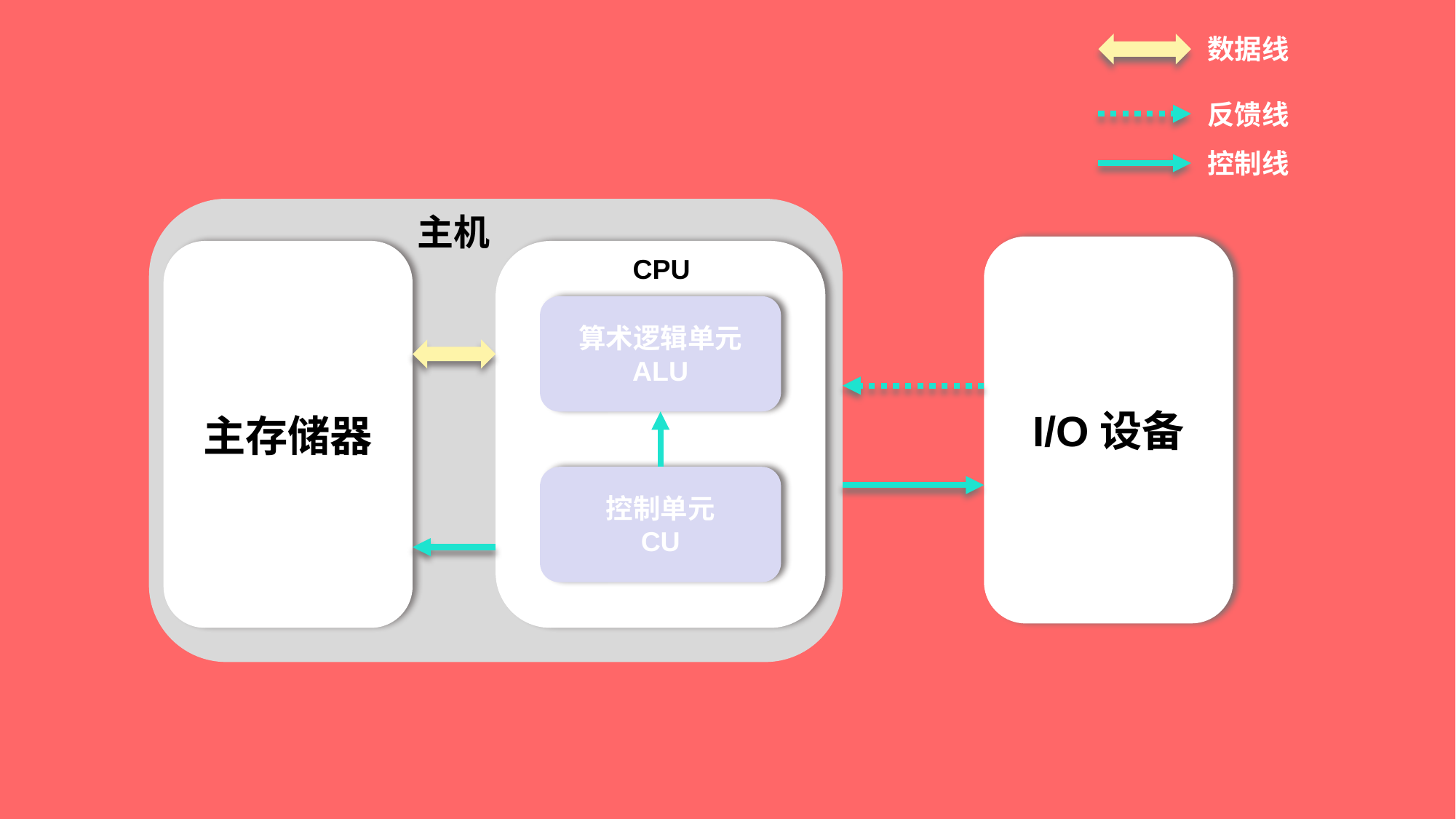

数据线

反馈线
控制线

主机
I/O设备
主存储器

CPU
算术逻辑单元
ALU

控制单元
CU